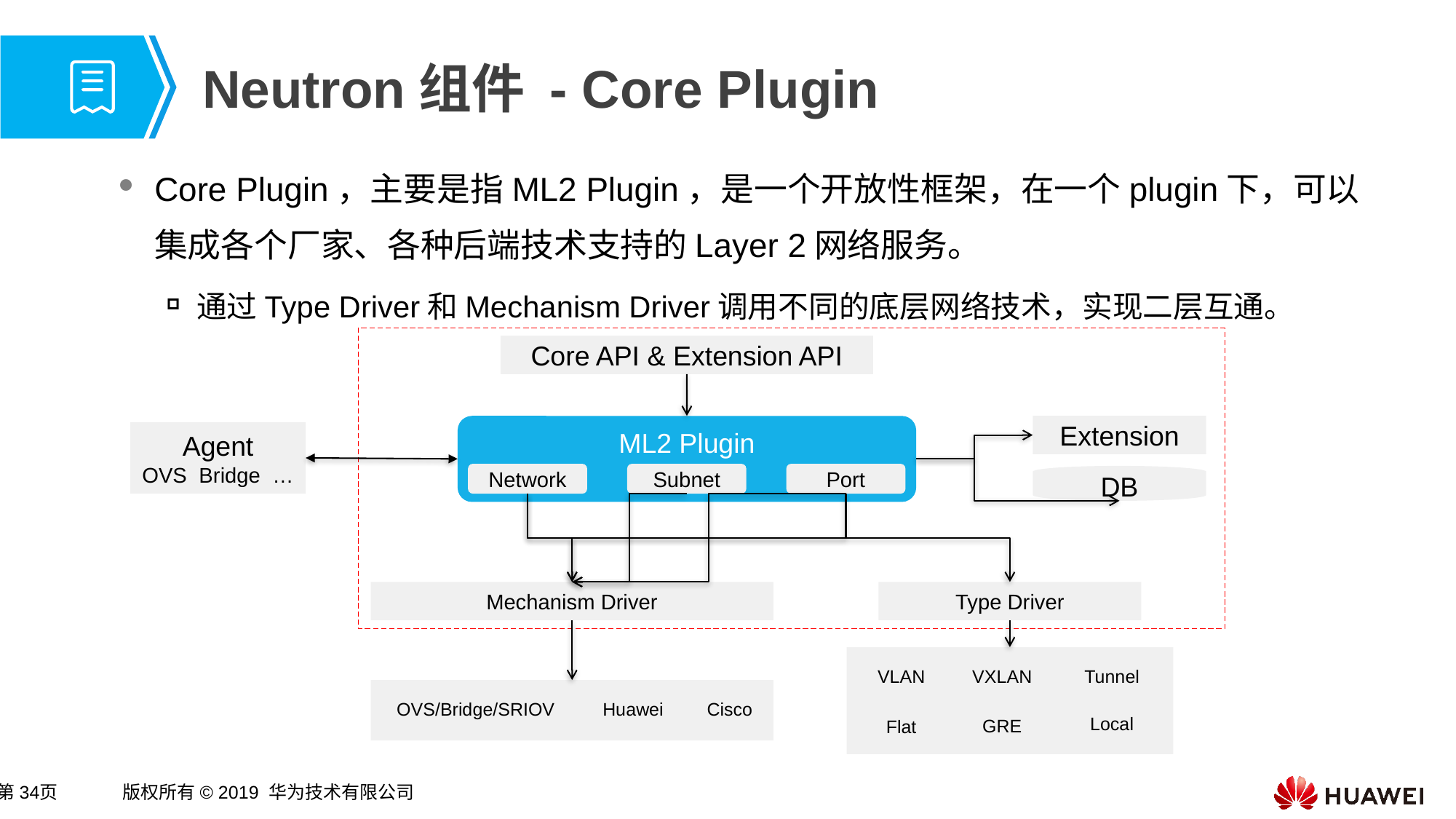

# Neutron组件 - Core Plugin
Core Plugin，主要是指ML2 Plugin，是一个开放性框架，在一个plugin下，可以集成各个厂家、各种后端技术支持的Layer 2网络服务。
通过Type Driver和Mechanism Driver调用不同的底层网络技术，实现二层互通。

Core API & Extension API
ML2 Plugin
Extension
Agent
OVS  Bridge  …
Network
Subnet
Port
DB
Mechanism Driver
Type Driver

VLAN
VXLAN
Tunnel
Local
GRE
Flat

OVS/Bridge/SRIOV
Huawei
Cisco